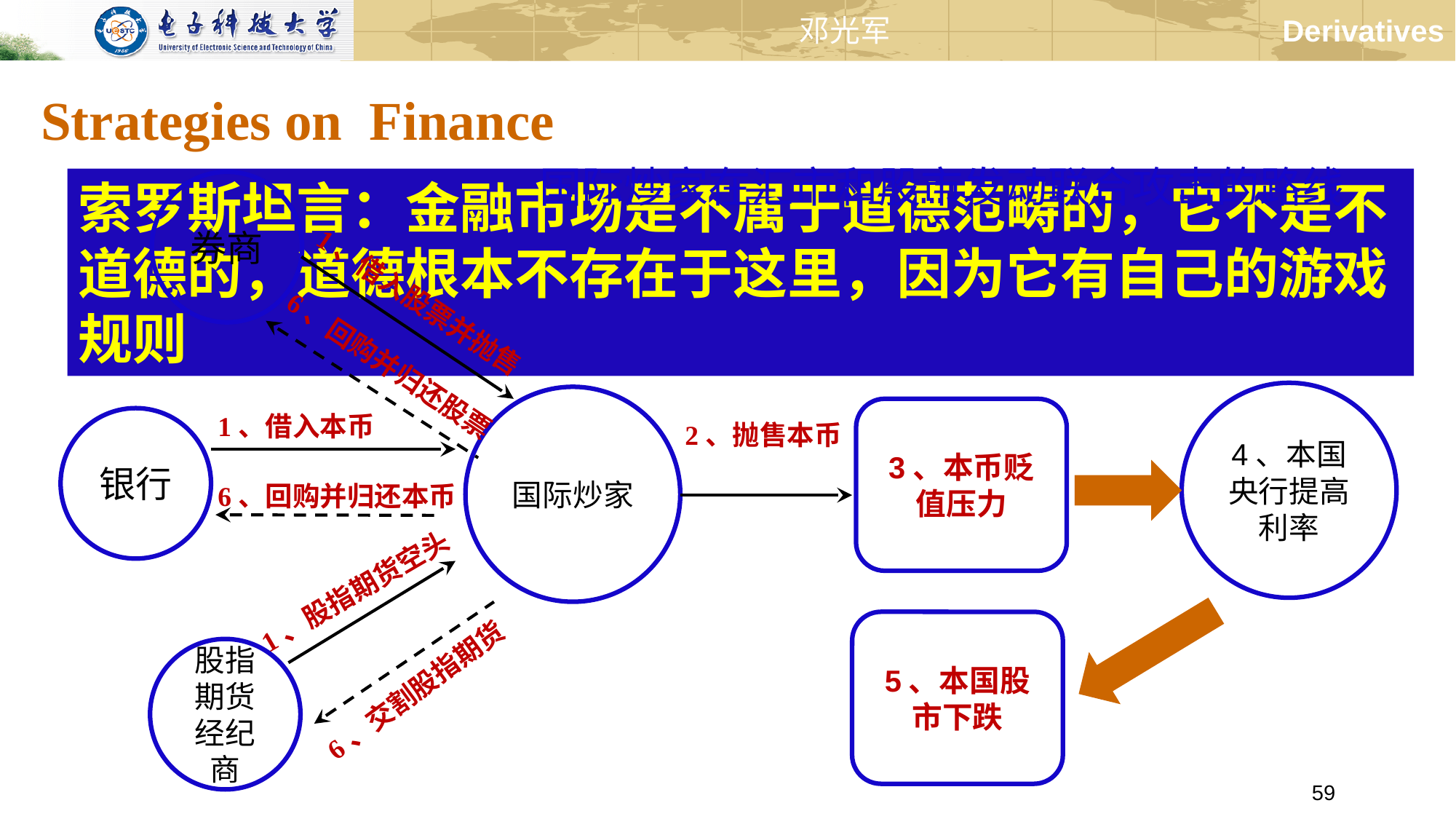

# Strategies on  Finance
国际炒家在汇市和股市发动联合攻击的路线
索罗斯坦言：金融市场是不属于道德范畴的，它不是不道德的，道德根本不存在于这里，因为它有自己的游戏规则
券商
1、借入股票并抛售
6、回购并归还股票
4、本国央行提高利率
国际炒家
3、本币贬值压力
1、借入本币
银行
2、抛售本币

6、回购并归还本币
1、股指期货空头
5、本国股市下跌

股指期货经纪商
6、交割股指期货